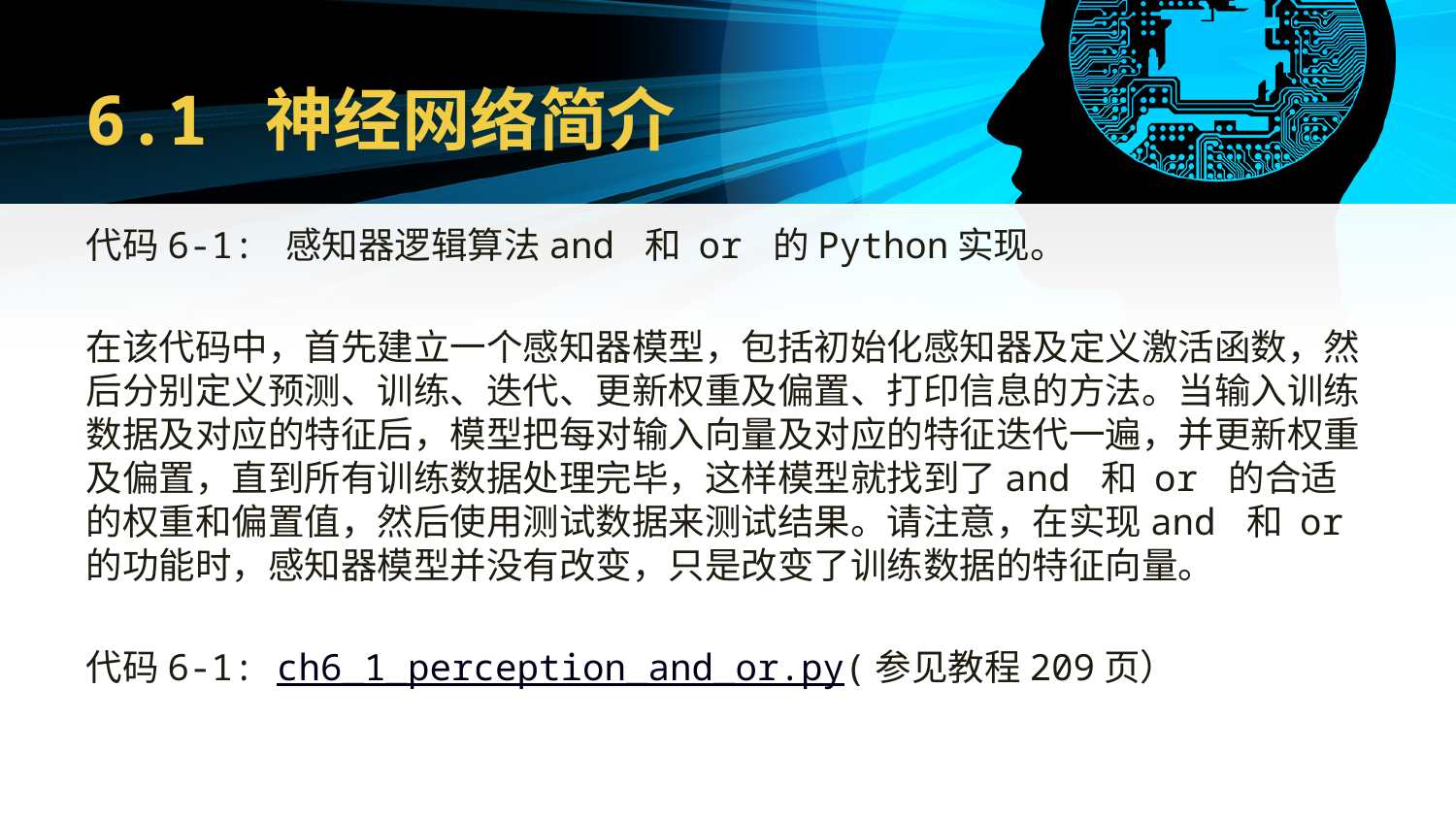

# 6.1 神经网络简介
代码6-1: 感知器逻辑算法and 和 or 的Python实现。

在该代码中，首先建立一个感知器模型，包括初始化感知器及定义激活函数，然后分别定义预测、训练、迭代、更新权重及偏置、打印信息的方法。当输入训练数据及对应的特征后，模型把每对输入向量及对应的特征迭代一遍，并更新权重及偏置，直到所有训练数据处理完毕，这样模型就找到了and 和 or 的合适的权重和偏置值，然后使用测试数据来测试结果。请注意，在实现and 和 or 的功能时，感知器模型并没有改变，只是改变了训练数据的特征向量。

代码6-1: ch6_1_perception_and_or.py(参见教程209页）